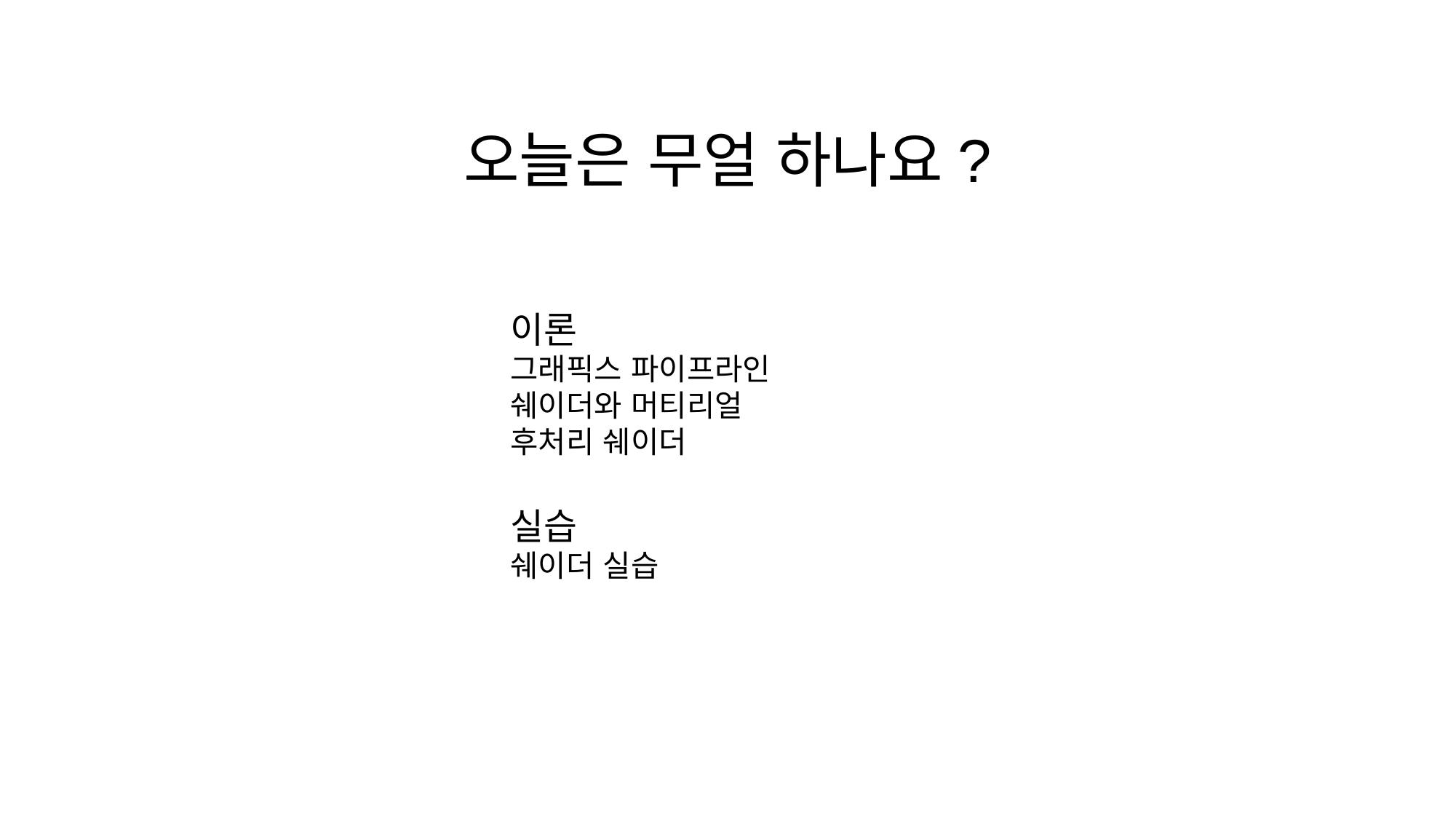

오늘은 무얼 하나요?
이론
그래픽스 파이프라인
쉐이더와 머티리얼
후처리 쉐이더

실습
쉐이더 실습